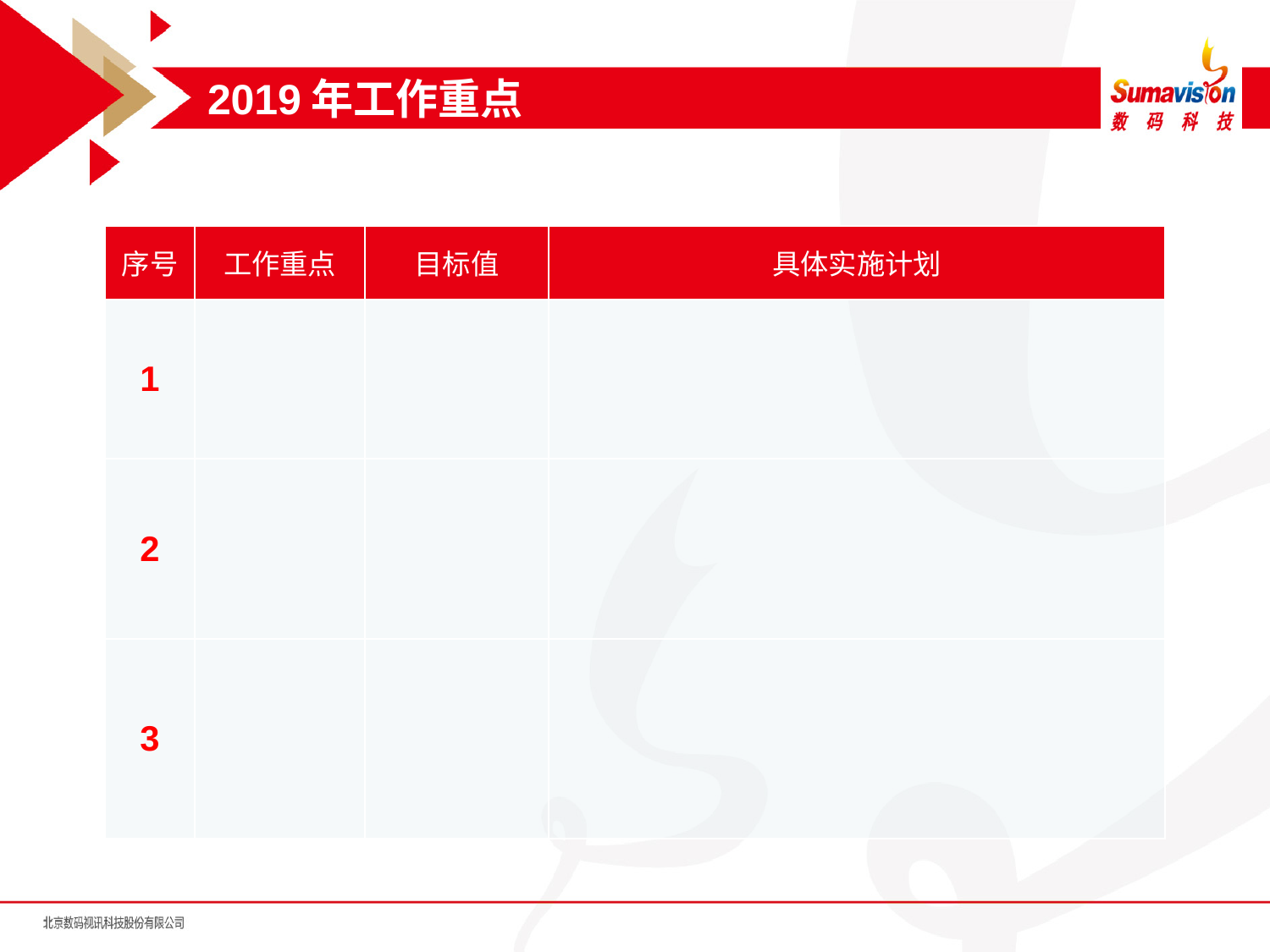

2019年工作重点
| 序号 | 工作重点 | 目标值 | 具体实施计划 |
| --- | --- | --- | --- |
| 1 |  |  |  |
| 2 |  |  |  |
| 3 |  |  |  |